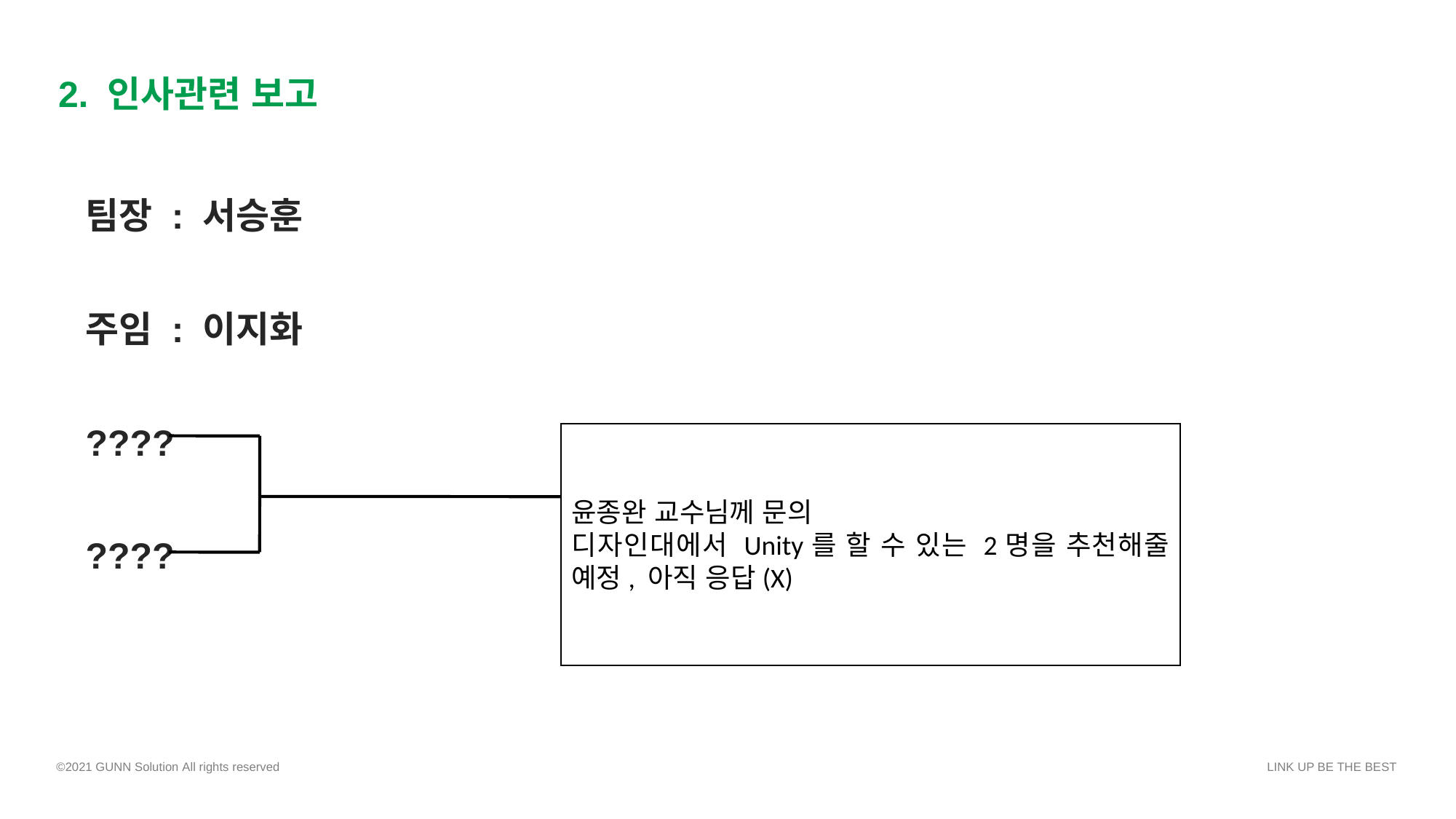

2. 인사관련 보고
팀장 : 서승훈

주임 : 이지화

????

????

윤종완 교수님께 문의
디자인대에서 Unity를 할 수 있는 2명을 추천해줄 예정, 아직 응답(X)